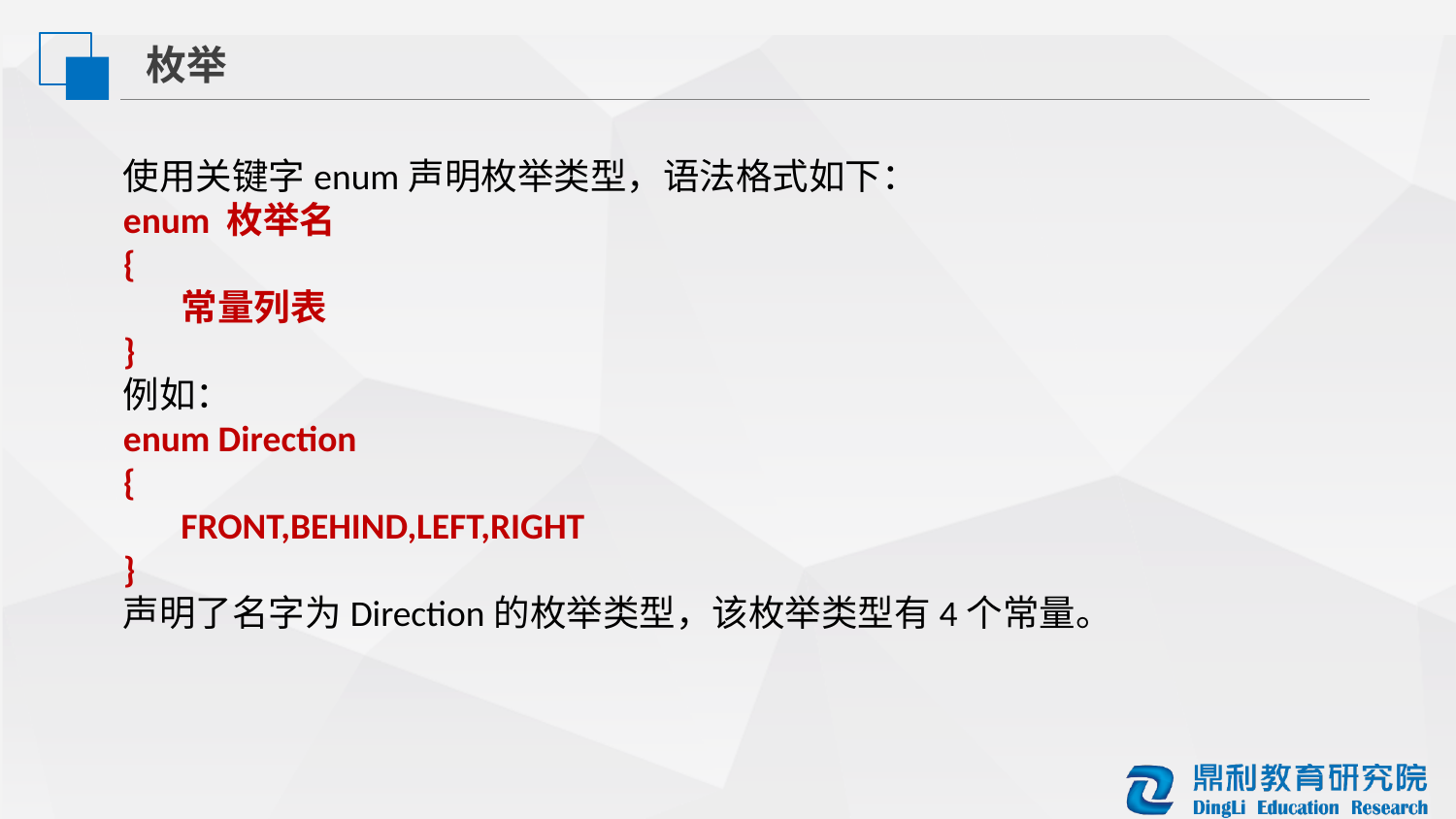

枚举
使用关键字enum声明枚举类型，语法格式如下：
enum 枚举名
{
      常量列表
}
例如：
enum Direction
{
       FRONT,BEHIND,LEFT,RIGHT
}
声明了名字为Direction的枚举类型，该枚举类型有4个常量。